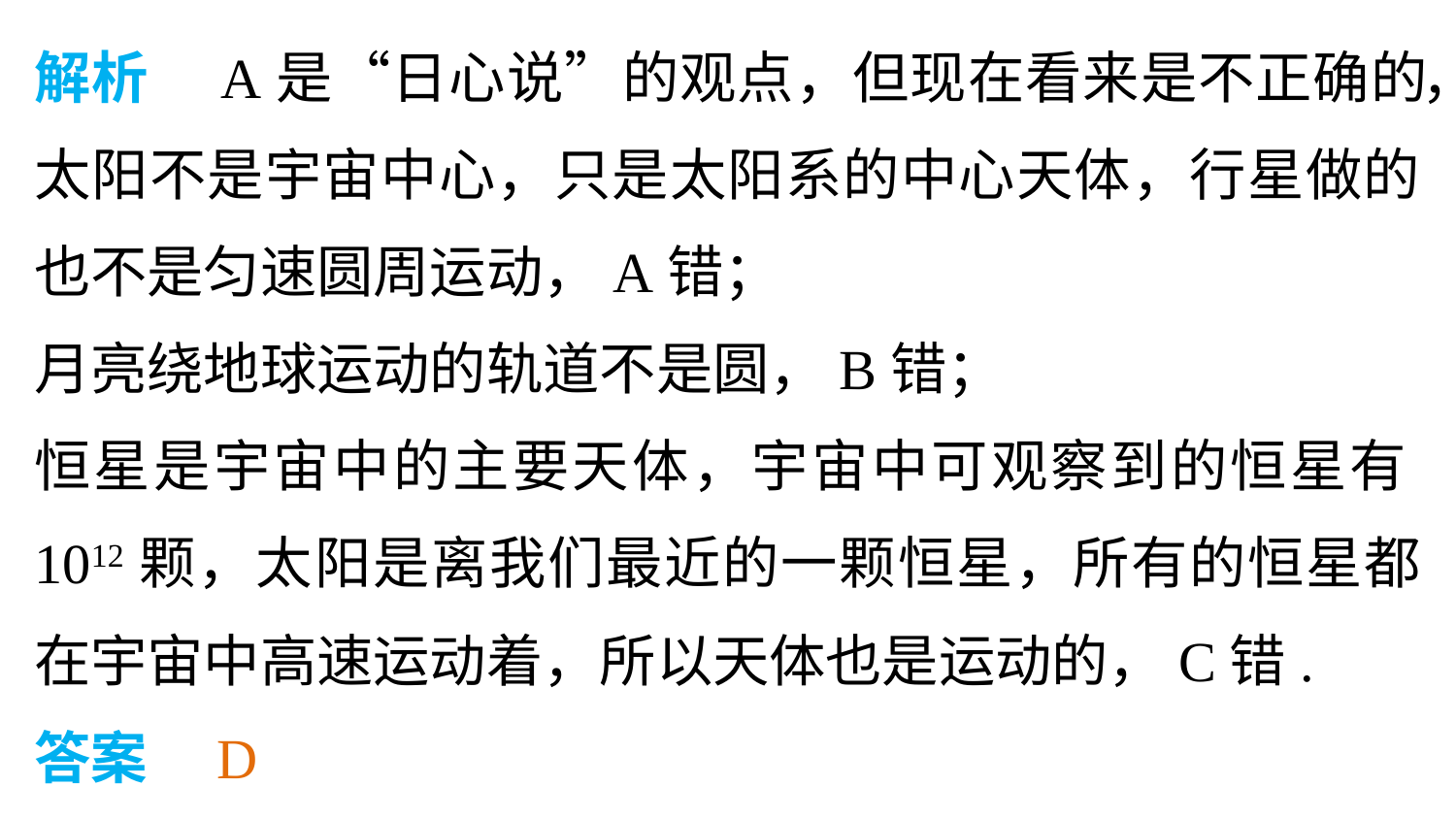

解析　A是“日心说”的观点，但现在看来是不正确的，太阳不是宇宙中心，只是太阳系的中心天体，行星做的也不是匀速圆周运动，A错；
月亮绕地球运动的轨道不是圆，B错；
恒星是宇宙中的主要天体，宇宙中可观察到的恒星有1012颗，太阳是离我们最近的一颗恒星，所有的恒星都在宇宙中高速运动着，所以天体也是运动的，C错.
答案　D